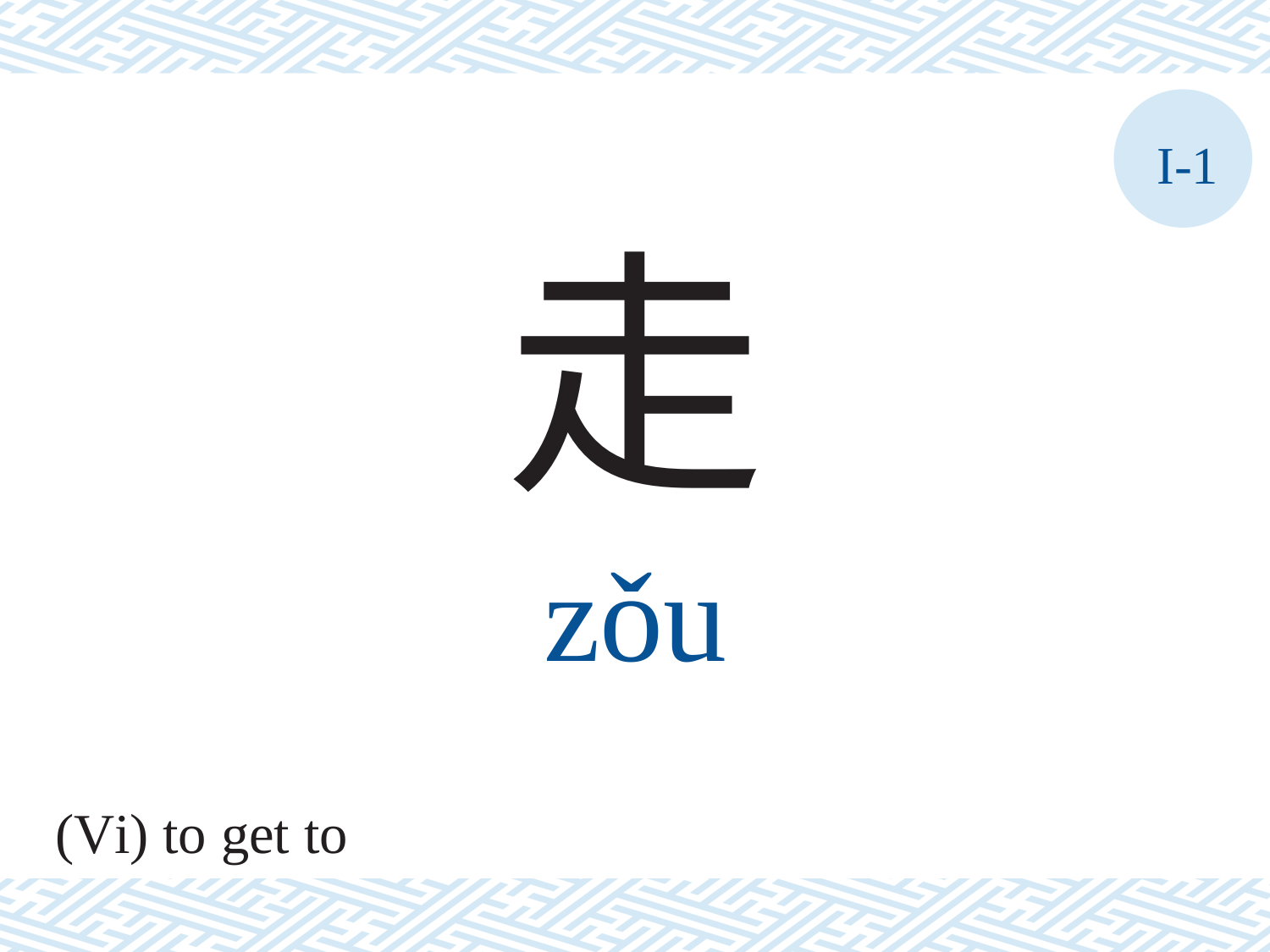

I-1
走
zǒu
(Vi) to get to